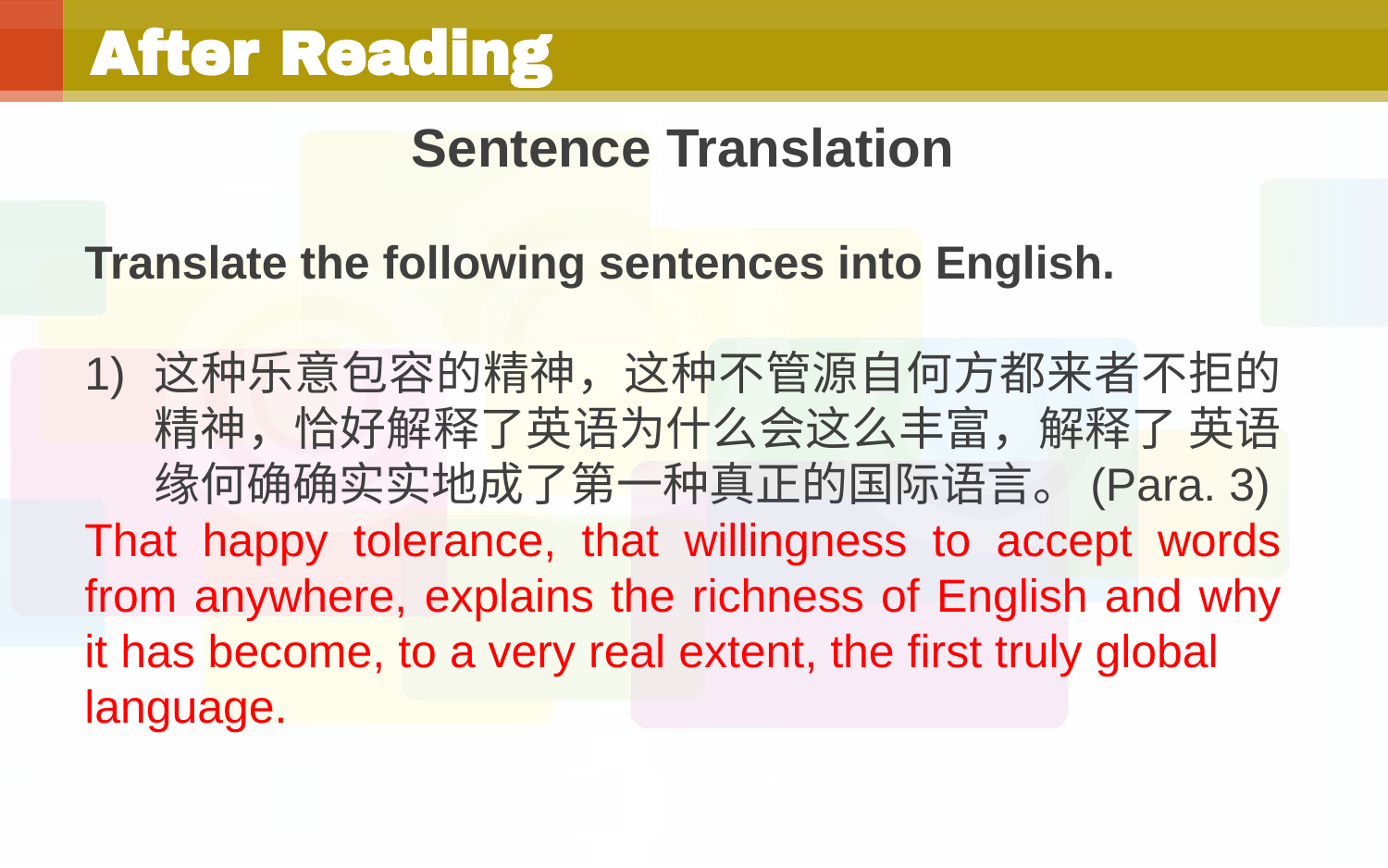

# After Reading
Sentence Translation

Translate the following sentences into English.

这种乐意包容的精神，这种不管源自何方都来者不拒的精神，恰好解释了英语为什么会这么丰富，解释了 英语缘何确确实实地成了第一种真正的国际语言。(Para. 3)
That happy tolerance, that willingness to accept words from anywhere, explains the richness of English and why it has become, to a very real extent, the first truly global
language.